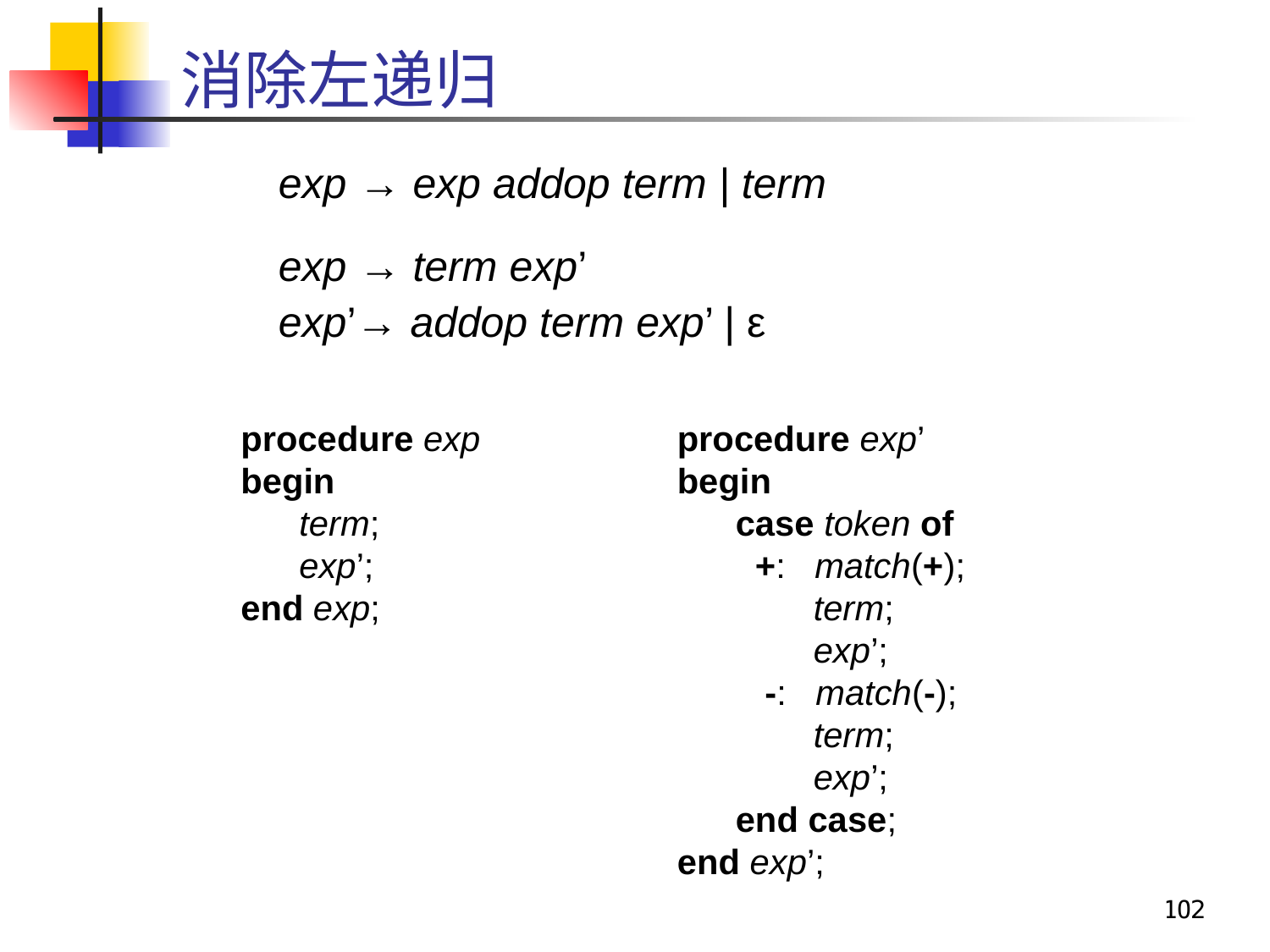

# 消除左递归
exp → exp addop term | term
exp → term exp’
exp’→ addop term exp’ | ε
procedure exp
begin
      term;
      exp’;
end exp;
procedure exp’
begin
      case token of
        +:   match(+);
              term;
              exp’;
         -:   match(-);
              term;
              exp’;
      end case;
end exp’;
102